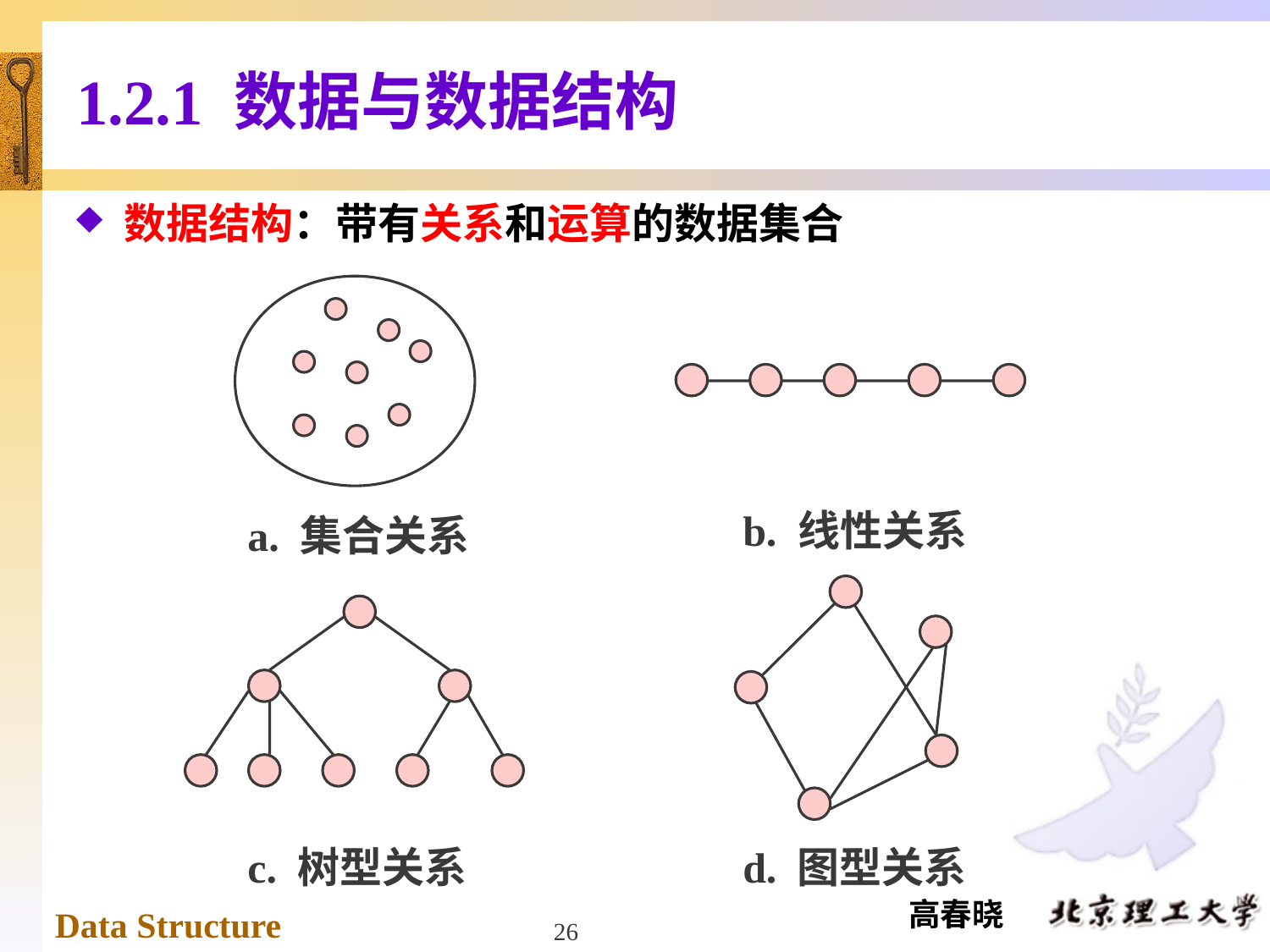

# 1.2.1 数据与数据结构
数据结构：带有关系和运算的数据集合

b. 线性关系
a. 集合关系

c. 树型关系
d. 图型关系
26